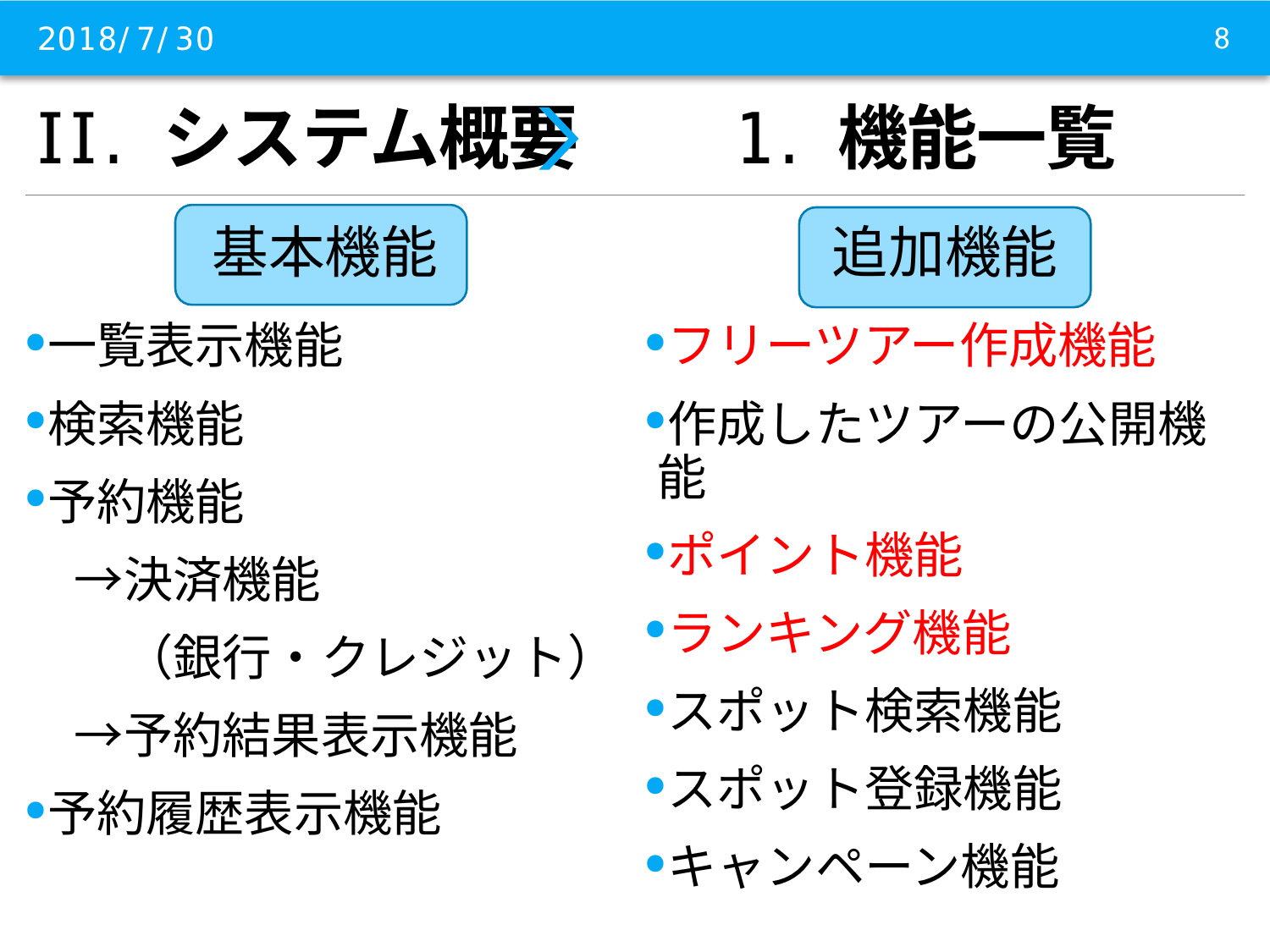

2018/7/30
8
# II. システム概要　　1. 機能一覧

基本機能

追加機能

一覧表示機能
検索機能
予約機能
　→決済機能
　　（銀行・クレジット）
　→予約結果表示機能
予約履歴表示機能
フリーツアー作成機能
作成したツアーの公開機能
ポイント機能
ランキング機能
スポット検索機能
スポット登録機能
キャンペーン機能